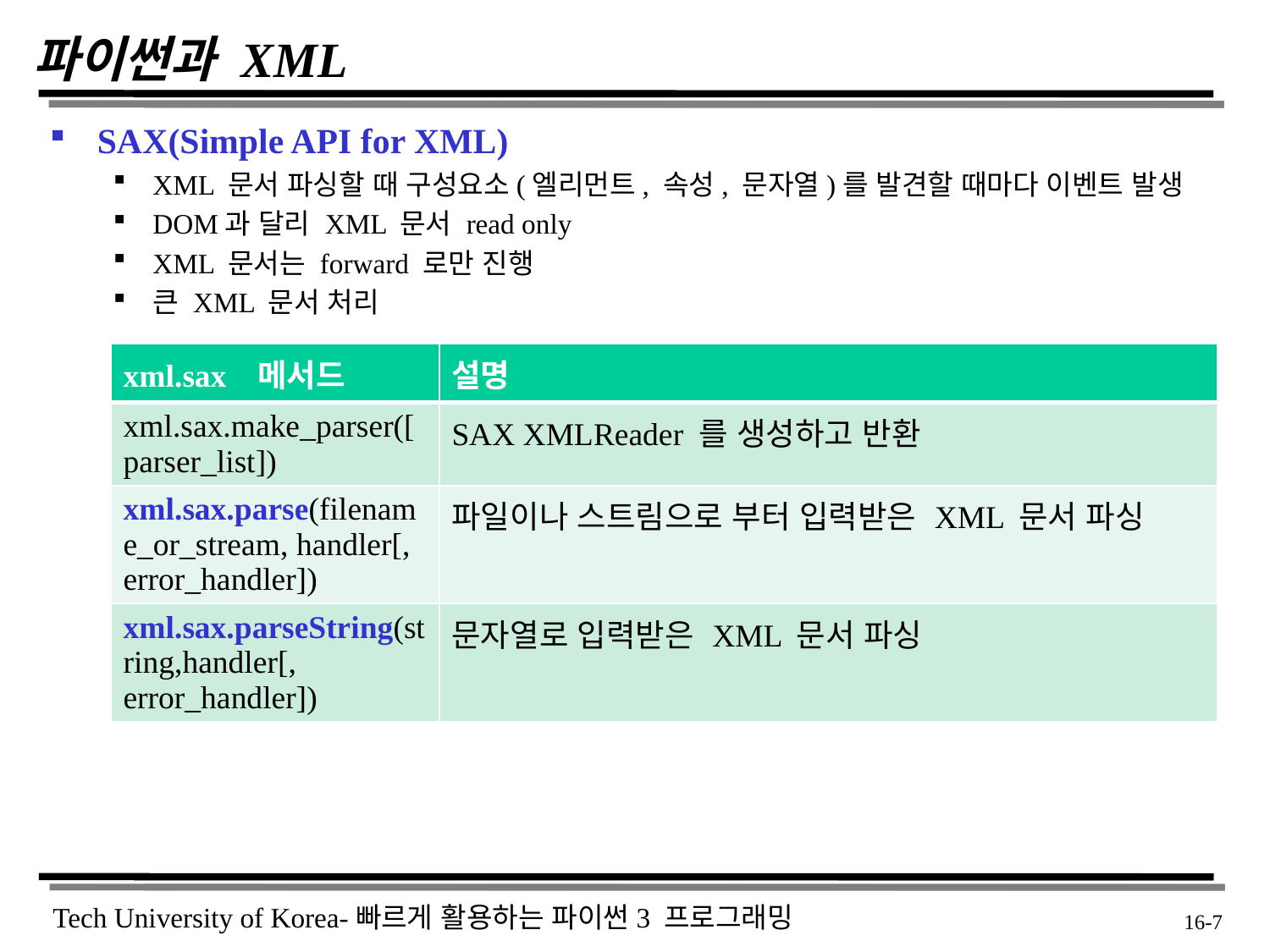

# 파이썬과 XML
SAX(Simple API for XML)
XML 문서 파싱할 때 구성요소(엘리먼트, 속성, 문자열)를 발견할 때마다 이벤트 발생
DOM과 달리 XML 문서 read only
XML 문서는 forward 로만 진행
큰 XML 문서 처리

| xml.sax 메서드 | 설명 |
| --- | --- |
| xml.sax.make\_parser([parser\_list]) | SAX XMLReader 를 생성하고 반환 |
| xml.sax.parse(filename\_or\_stream, handler[, error\_handler]) | 파일이나 스트림으로 부터 입력받은 XML 문서 파싱 |
| xml.sax.parseString(string,handler[, error\_handler]) | 문자열로 입력받은 XML 문서 파싱 |
 16-7